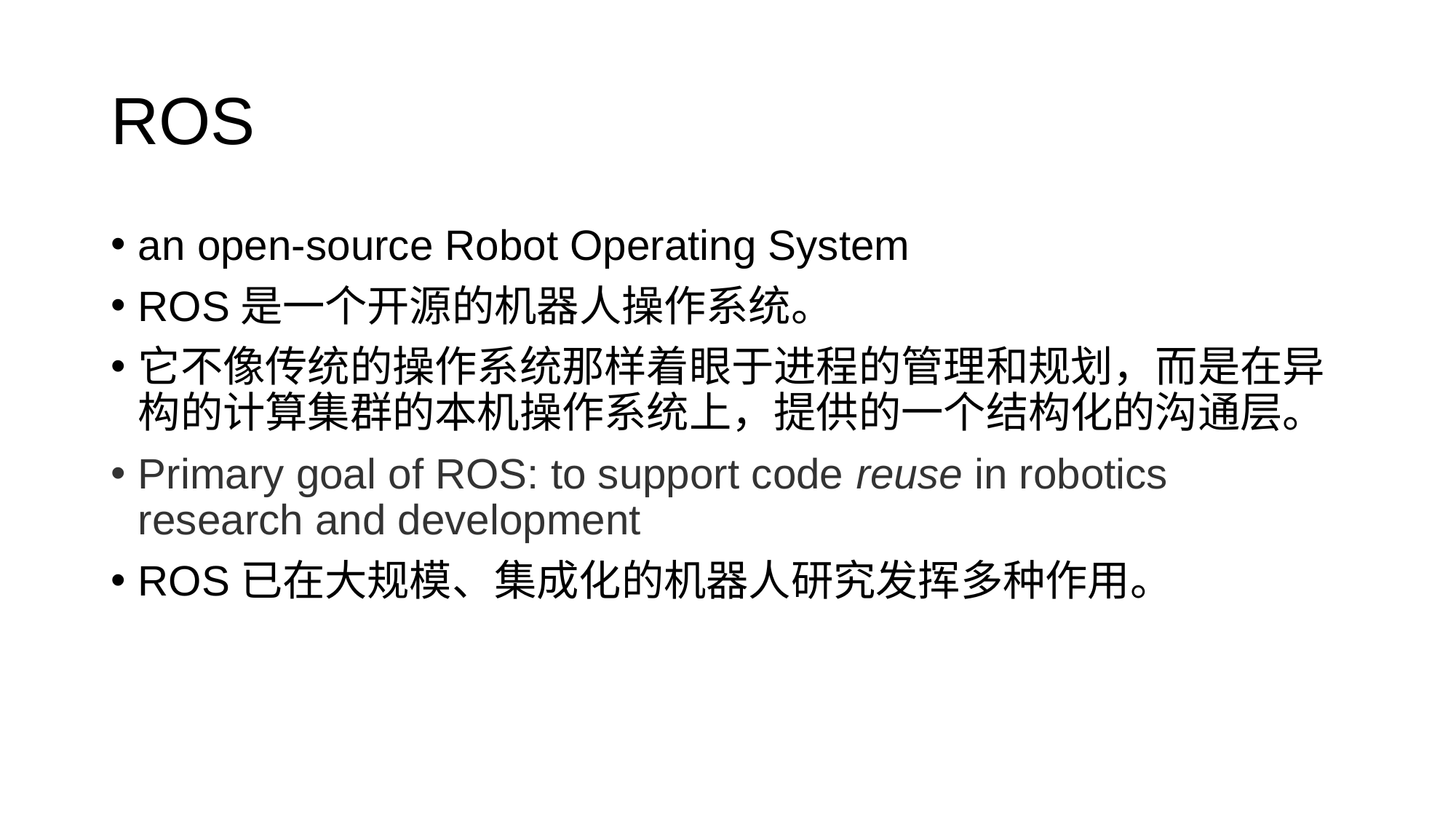

# ROS
an open-source Robot Operating System
ROS是一个开源的机器人操作系统。
它不像传统的操作系统那样着眼于进程的管理和规划，而是在异构的计算集群的本机操作系统上，提供的一个结构化的沟通层。
Primary goal of ROS: to support code reuse in robotics research and development
ROS已在大规模、集成化的机器人研究发挥多种作用。